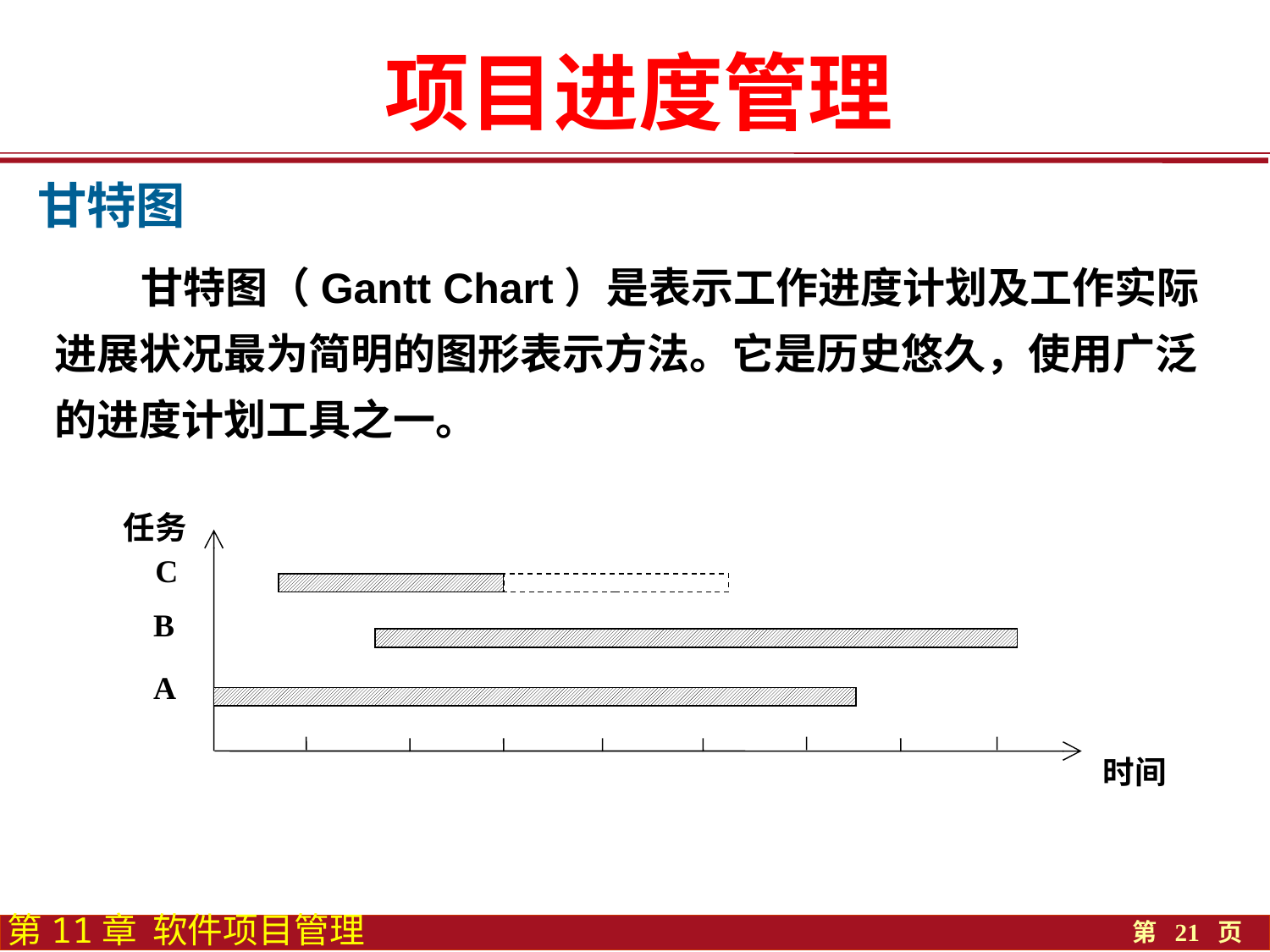

项目进度管理
甘特图
        甘特图（Gantt Chart）是表示工作进度计划及工作实际进展状况最为简明的图形表示方法。它是历史悠久，使用广泛的进度计划工具之一。
任务

C

B

A

时间